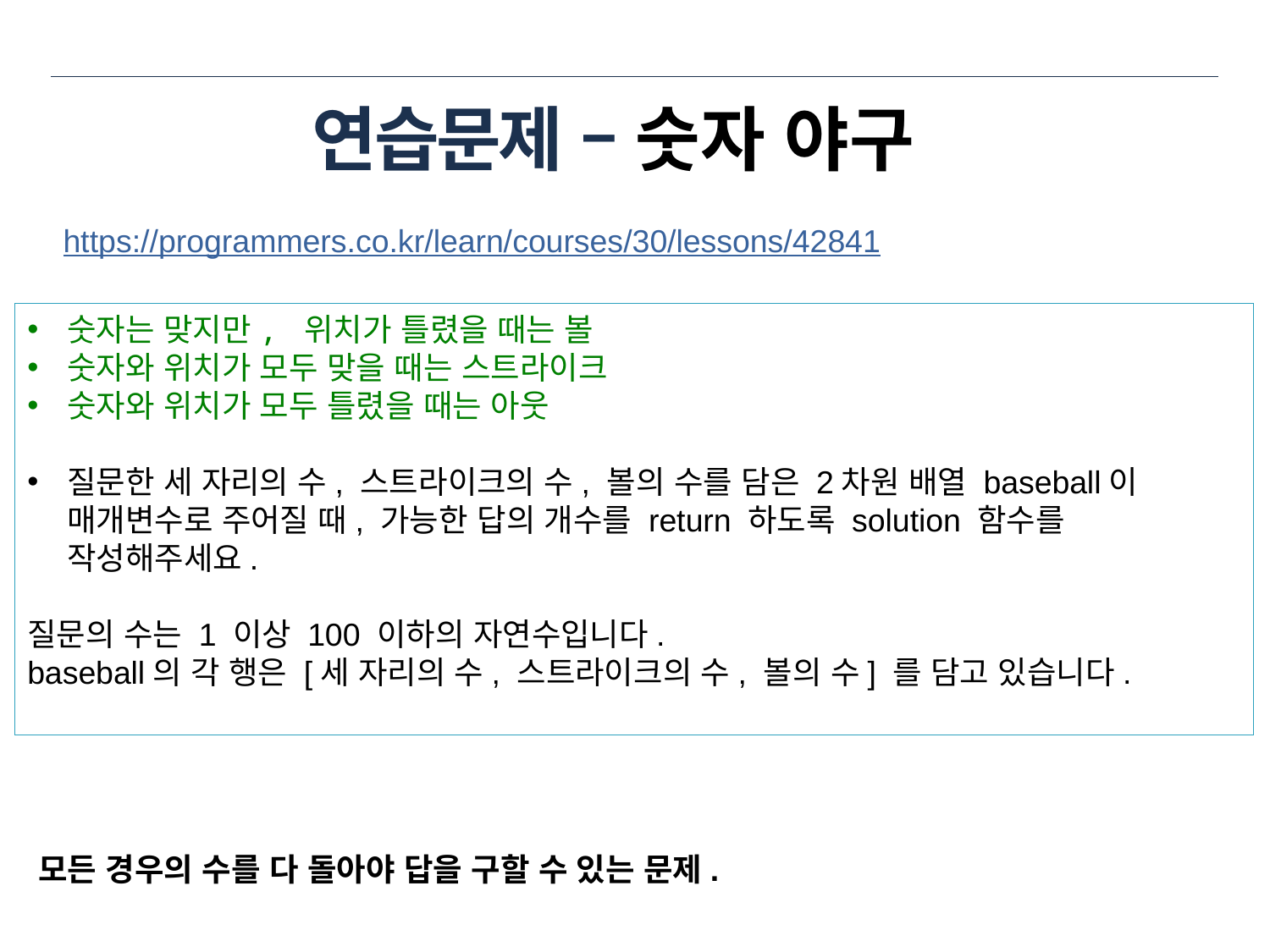

연습문제 – 숫자 야구
https://programmers.co.kr/learn/courses/30/lessons/42841
숫자는 맞지만, 위치가 틀렸을 때는 볼
숫자와 위치가 모두 맞을 때는 스트라이크
숫자와 위치가 모두 틀렸을 때는 아웃

질문한 세 자리의 수, 스트라이크의 수, 볼의 수를 담은 2차원 배열 baseball이 매개변수로 주어질 때, 가능한 답의 개수를 return 하도록 solution 함수를 작성해주세요.

질문의 수는 1 이상 100 이하의 자연수입니다.
baseball의 각 행은 [세 자리의 수, 스트라이크의 수, 볼의 수] 를 담고 있습니다.

모든 경우의 수를 다 돌아야 답을 구할 수 있는 문제.